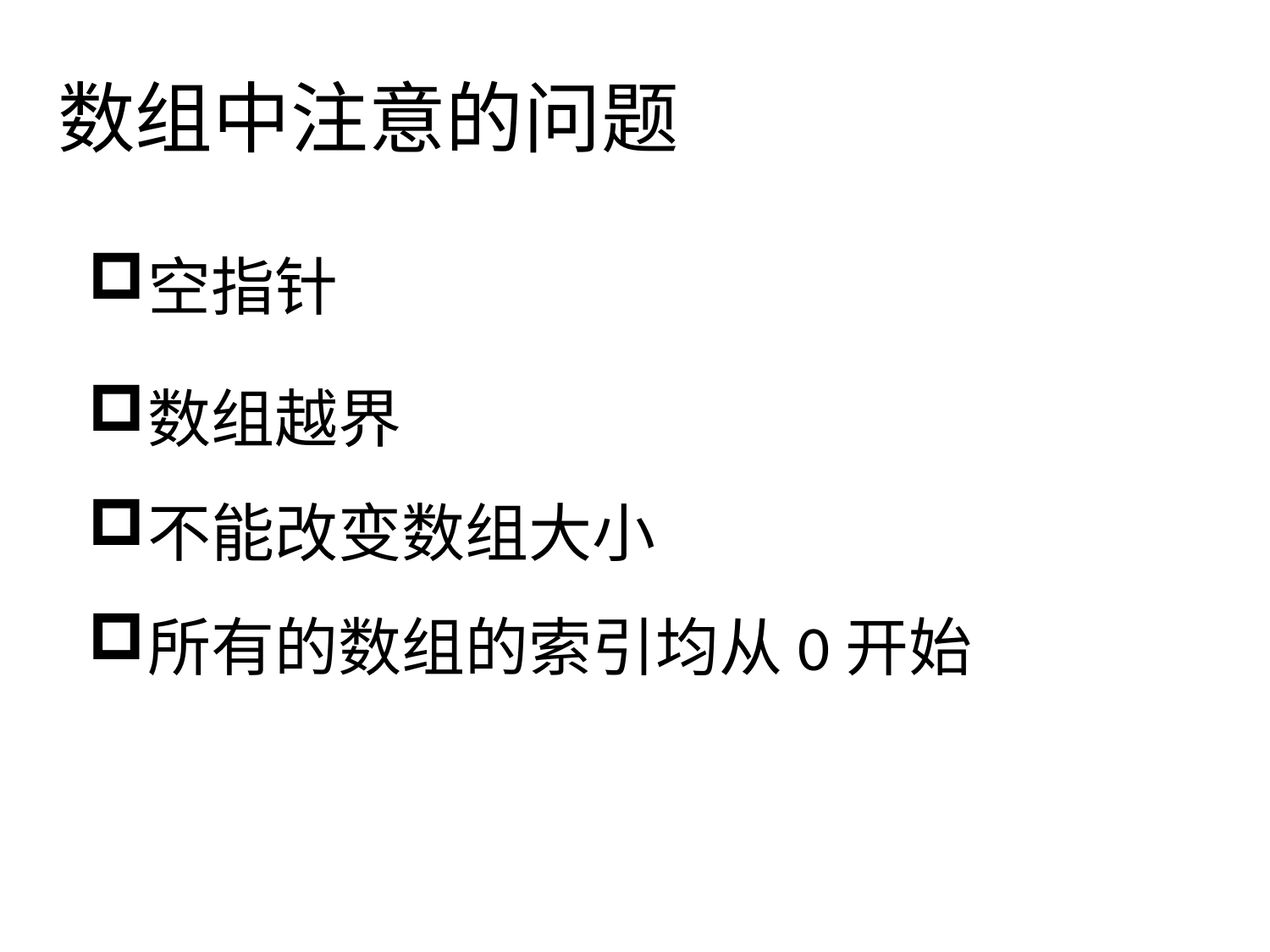

数组中注意的问题
空指针
数组越界
不能改变数组大小
所有的数组的索引均从0开始